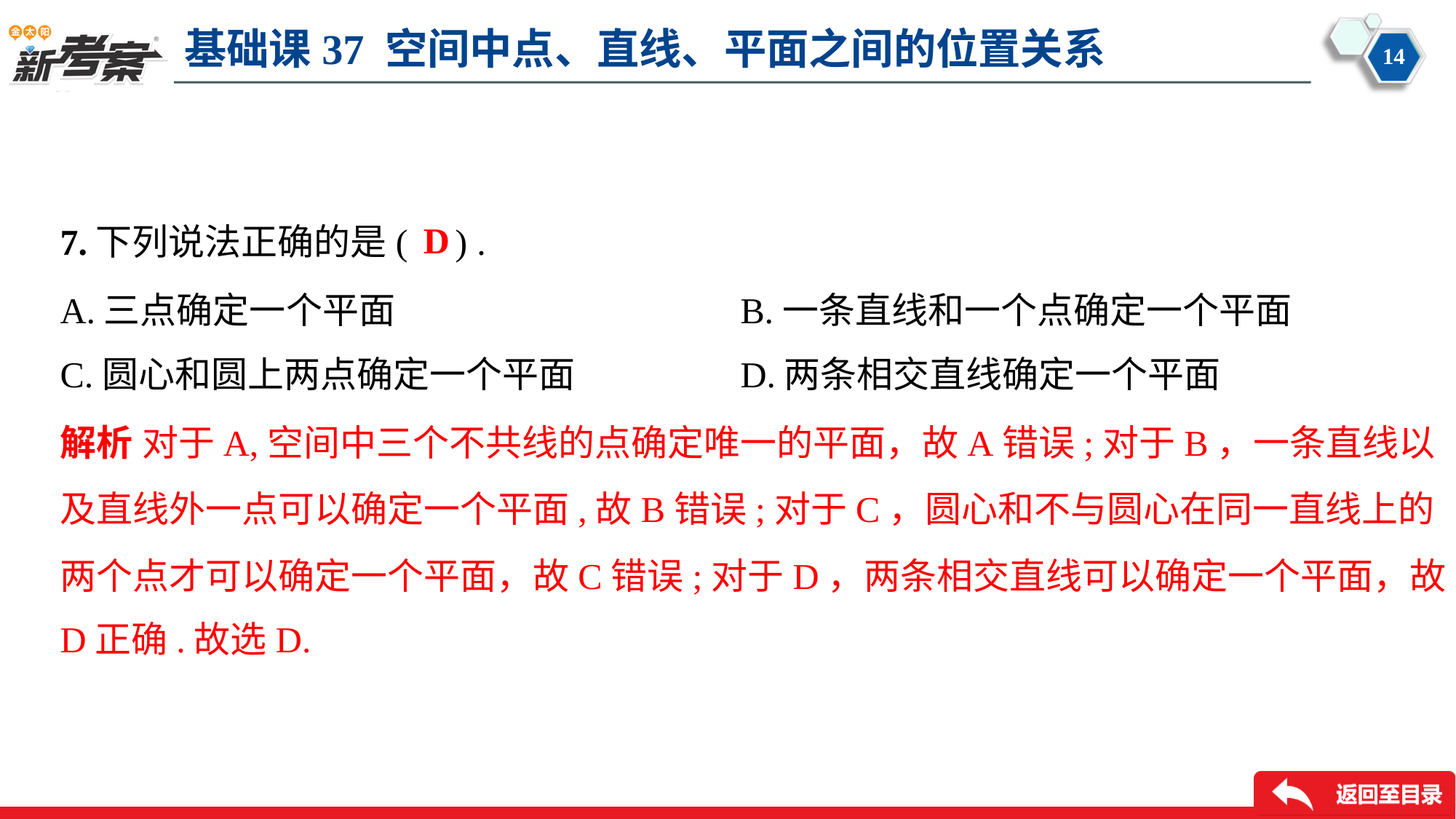

D
7.下列说法正确的是(     ) .
A.三点确定一个平面	B.一条直线和一个点确定一个平面
C.圆心和圆上两点确定一个平面	D.两条相交直线确定一个平面
解析 对于A,空间中三个不共线的点确定唯一的平面，故A错误;对于B，一条直线以
及直线外一点可以确定一个平面,故B错误;对于C，圆心和不与圆心在同一直线上的
两个点才可以确定一个平面，故C错误;对于D，两条相交直线可以确定一个平面，故
D正确.故选D.